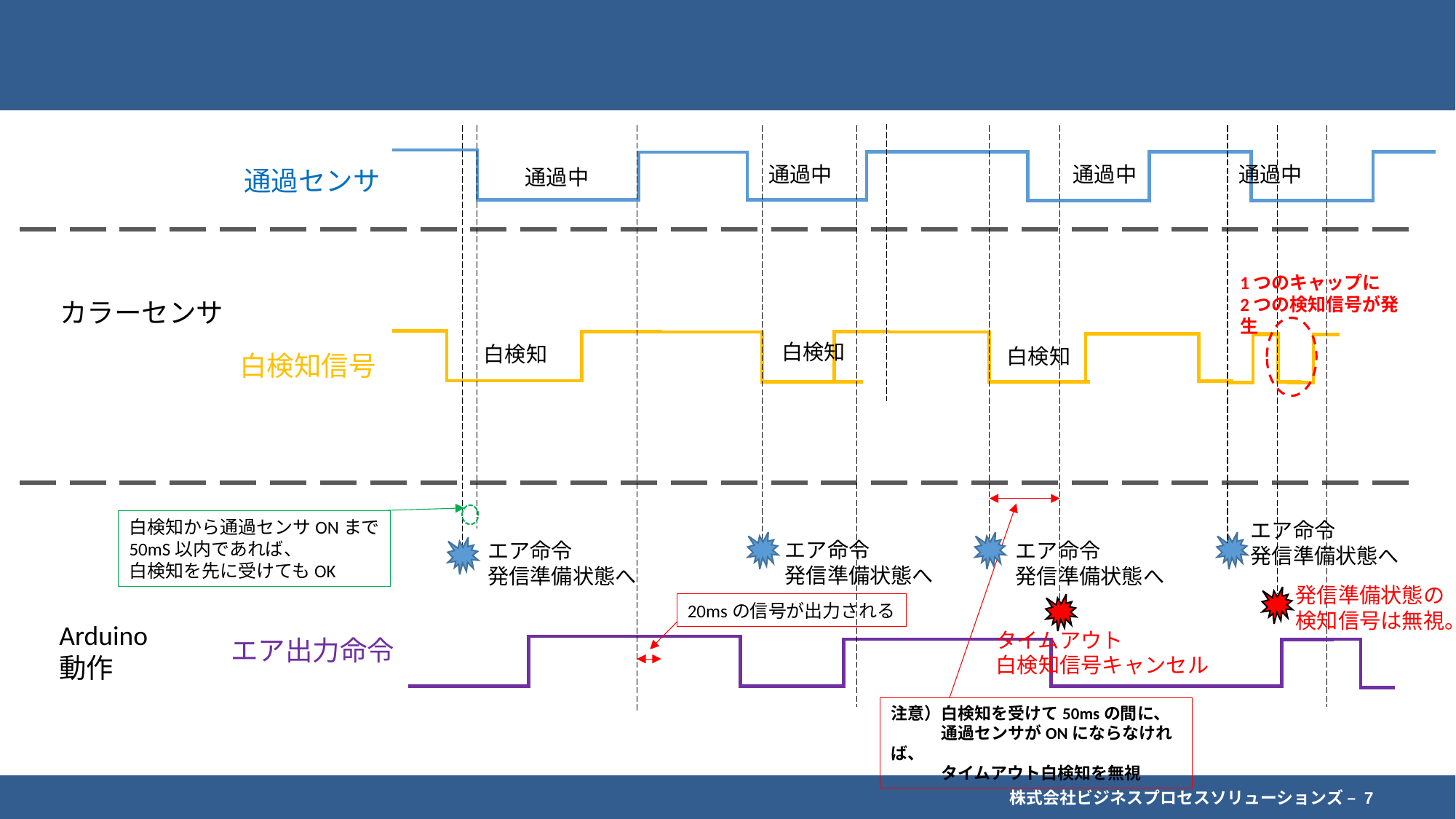

#
通過中
通過中
通過中
通過センサ
通過中
1つのキャップに
2つの検知信号が発生
カラーセンサ

白検知
白検知
白検知
白検知信号
注意）白検知を受けて50msの間に、
　　　通過センサがONにならなければ、
　　　タイムアウト白検知を無視

白検知から通過センサONまで
50mS以内であれば、
白検知を先に受けてもOK
エア命令
発信準備状態へ
エア命令
発信準備状態へ
エア命令
発信準備状態へ

エア命令
発信準備状態へ

発信準備状態の
検知信号は無視。

20msの信号が出力される

Arduino
動作
タイムアウト
白検知信号キャンセル
エア出力命令
株式会社ビジネスプロセスソリューションズ – 7